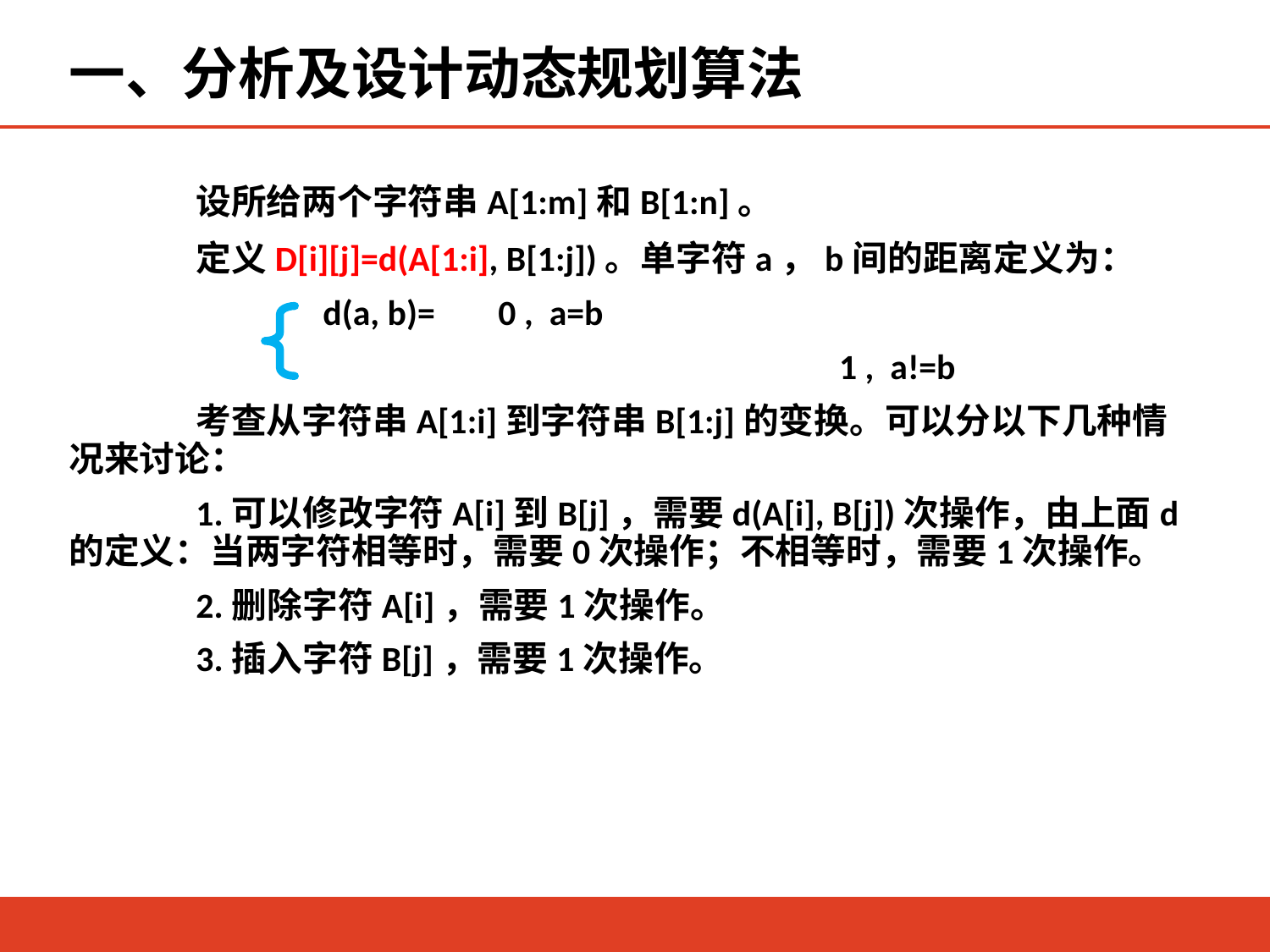

# 一、分析及设计动态规划算法
	设所给两个字符串A[1:m]和B[1:n]。
	定义D[i][j]=d(A[1:i], B[1:j])。单字符a，b间的距离定义为：
		d(a, b)=	      0 ,  a=b
			  			 1 ,  a!=b
	考查从字符串A[1:i]到字符串B[1:j]的变换。可以分以下几种情况来讨论：
	1.可以修改字符A[i]到B[j]，需要d(A[i], B[j])次操作，由上面d的定义：当两字符相等时，需要0次操作；不相等时，需要1次操作。
	2.删除字符A[i]，需要1次操作。
	3.插入字符B[j]，需要1次操作。